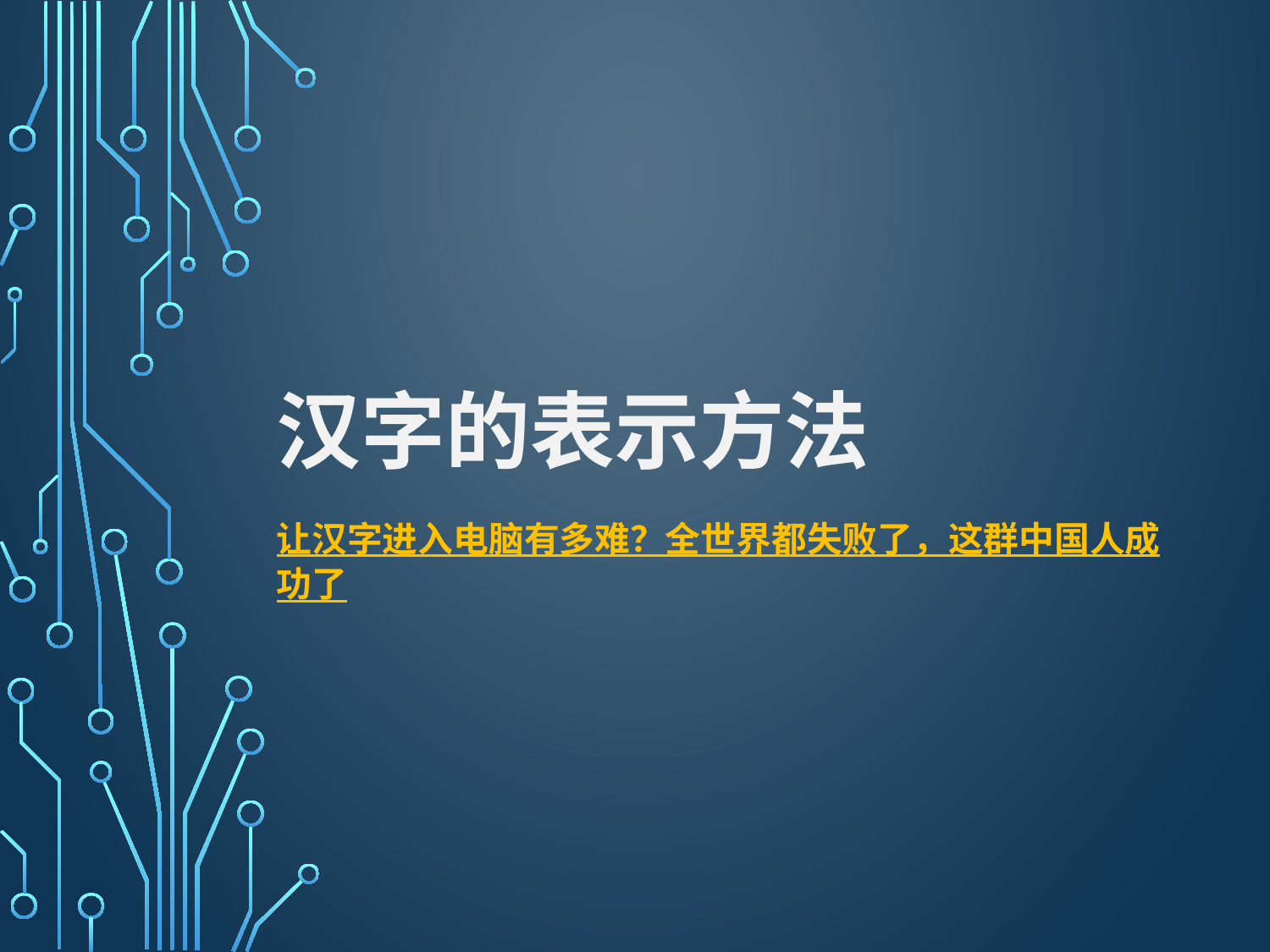

# 汉字的表示方法
让汉字进入电脑有多难？全世界都失败了，这群中国人成功了